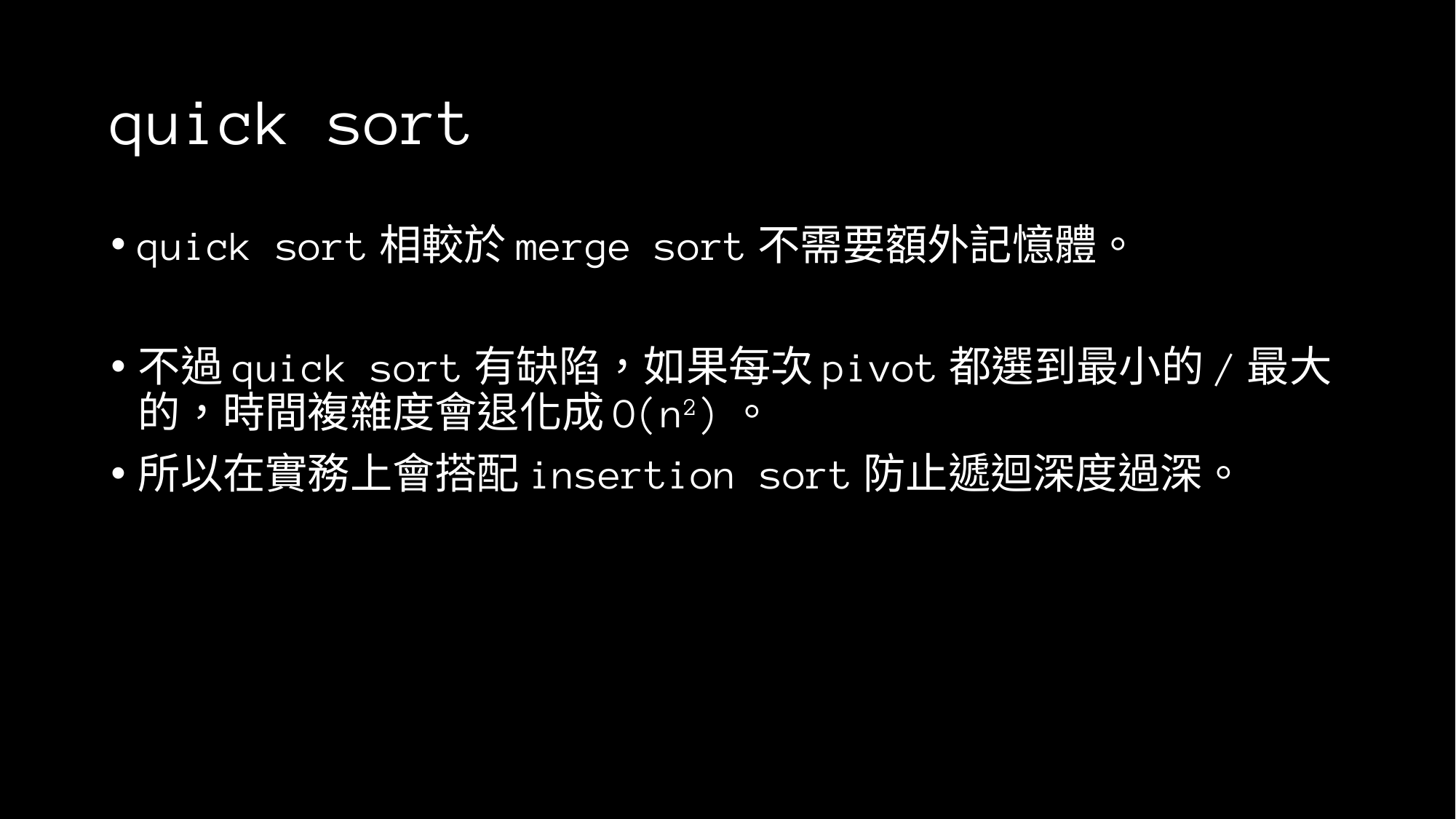

# quick sort
quick sort相較於merge sort不需要額外記憶體。

不過quick sort有缺陷，如果每次pivot都選到最小的/最大的，時間複雜度會退化成O(n2)。
所以在實務上會搭配insertion sort防止遞迴深度過深。